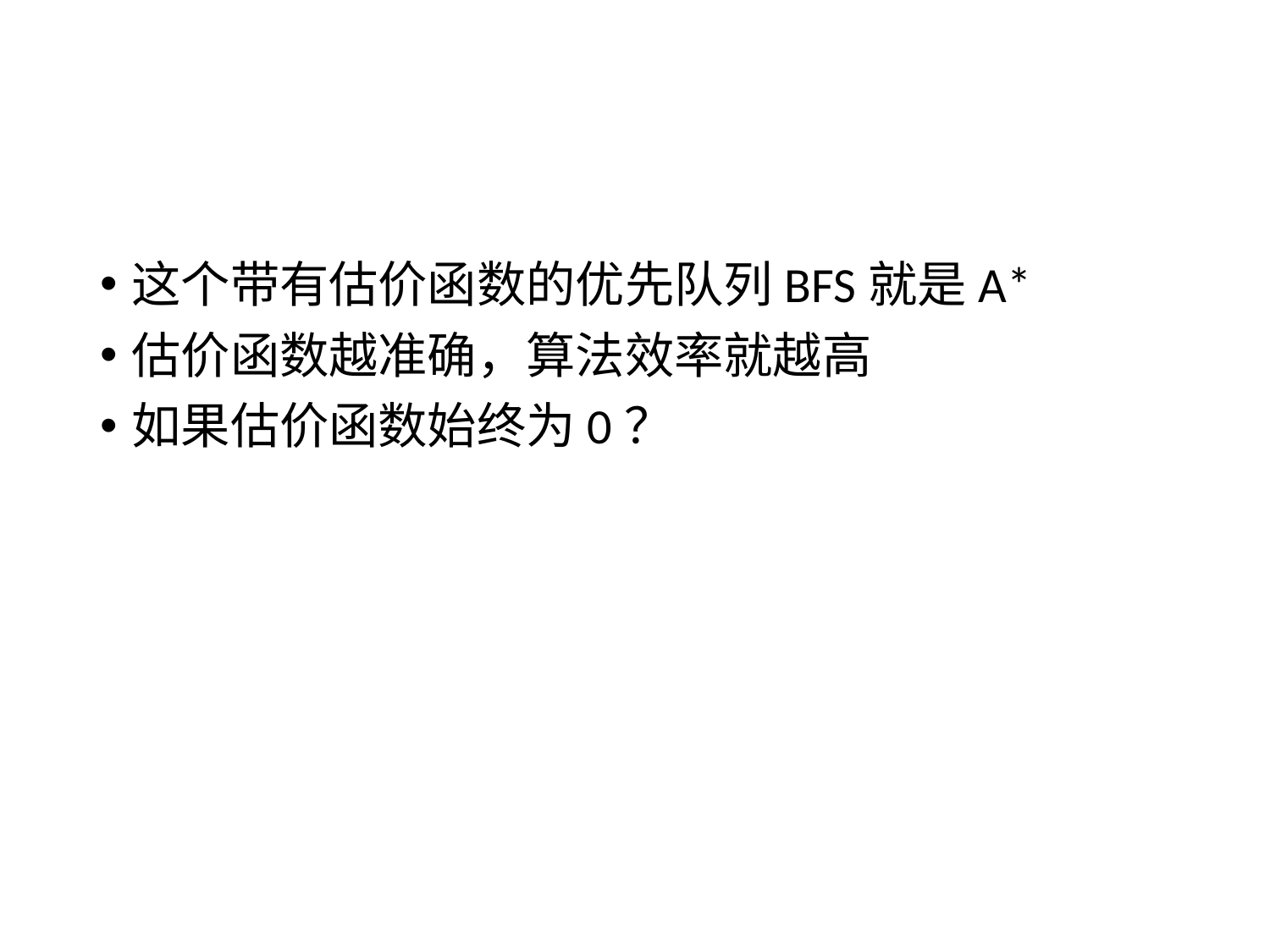

#
这个带有估价函数的优先队列BFS就是A*
估价函数越准确，算法效率就越高
如果估价函数始终为0？